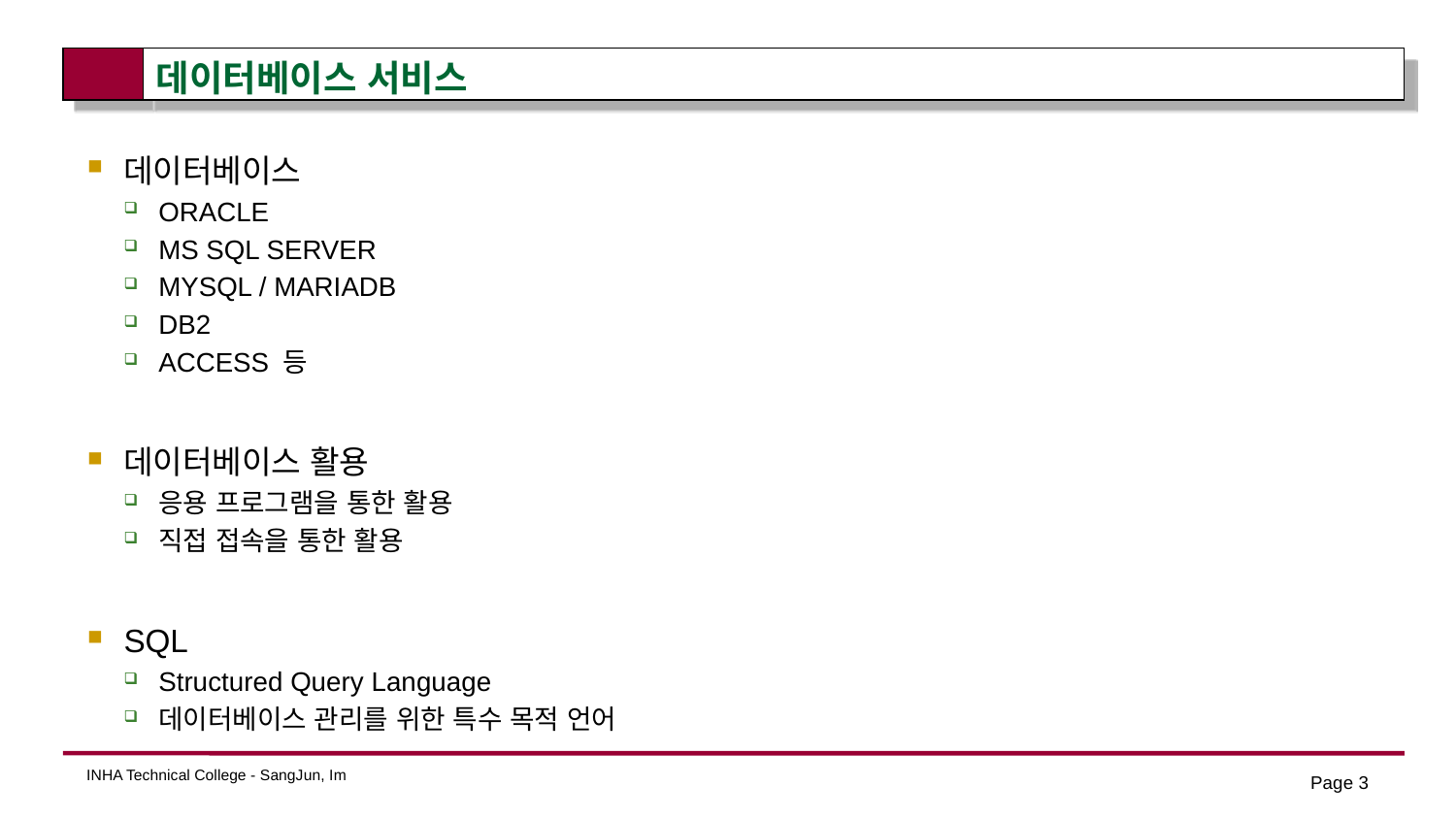

# 데이터베이스 서비스
데이터베이스
ORACLE
MS SQL SERVER
MYSQL / MARIADB
DB2
ACCESS 등

데이터베이스 활용
응용 프로그램을 통한 활용
직접 접속을 통한 활용

SQL
Structured Query Language
데이터베이스 관리를 위한 특수 목적 언어

Page 3